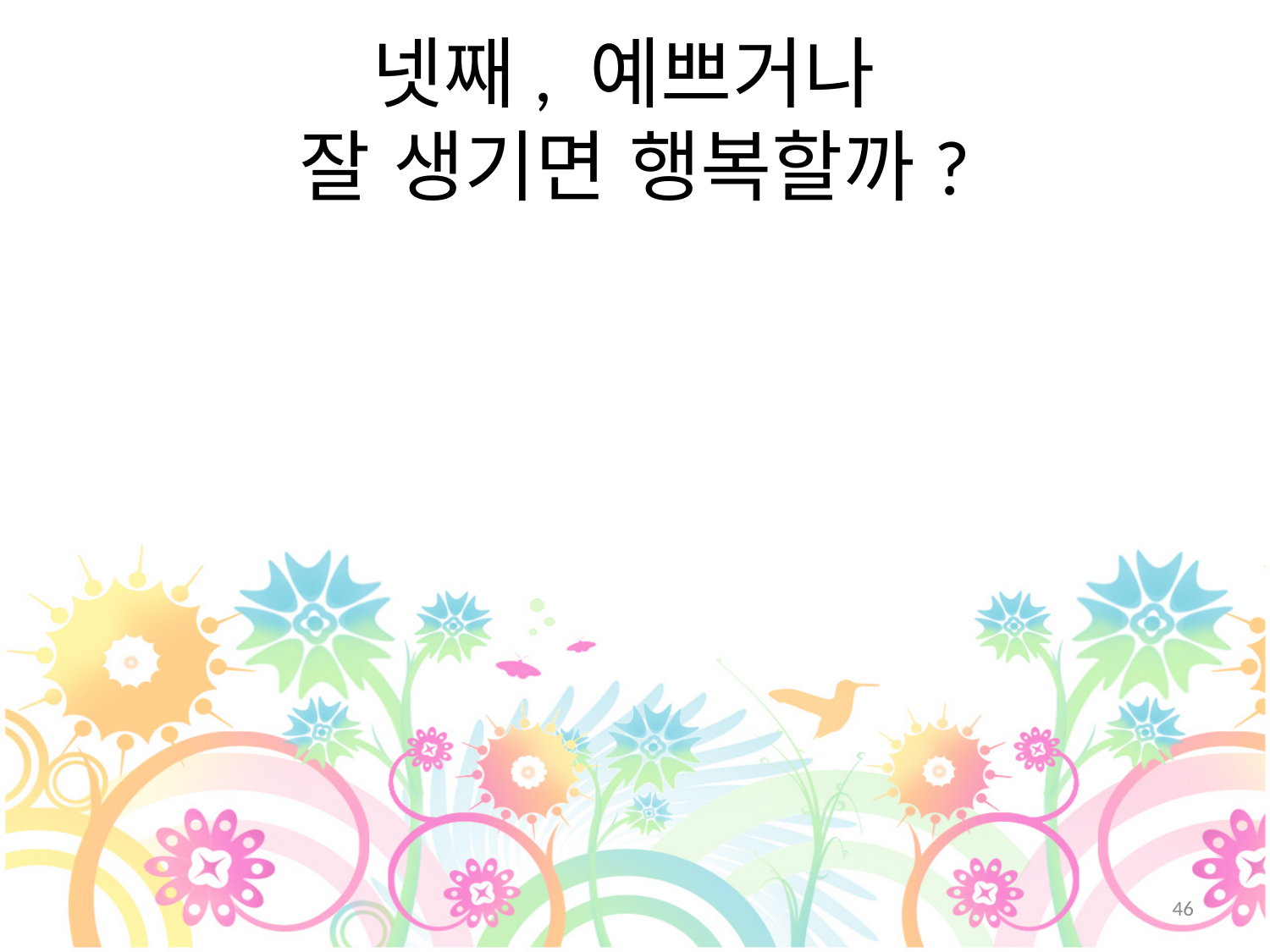

# 넷째, 예쁘거나 잘 생기면 행복할까?

46